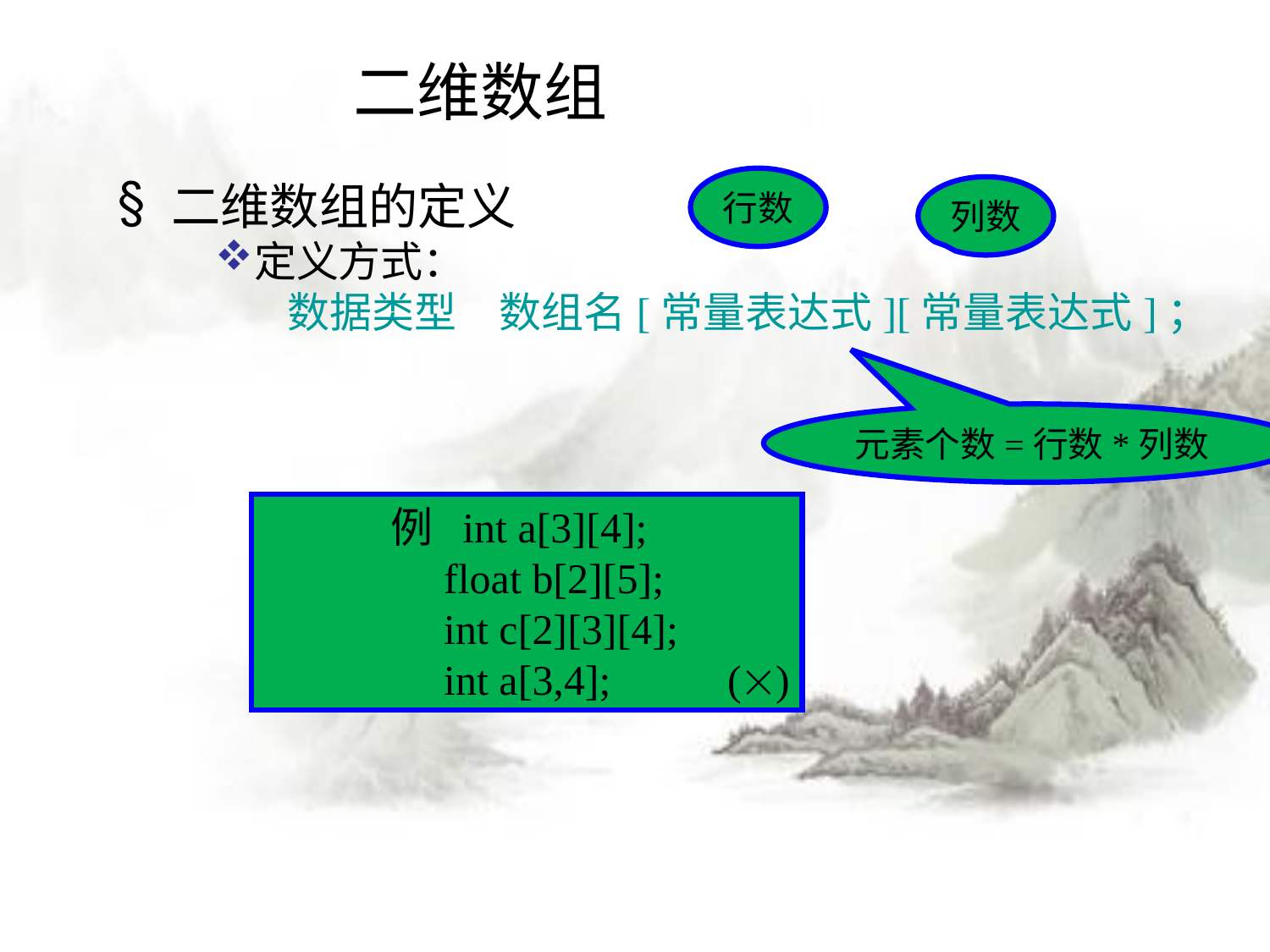

# 二维数组
行数
 二维数组的定义
定义方式：
　数据类型　数组名[常量表达式][常量表达式]；
列数
元素个数=行数*列数

例  int a[3][4];
     float b[2][5];
     int c[2][3][4];
     int a[3,4];           (×)